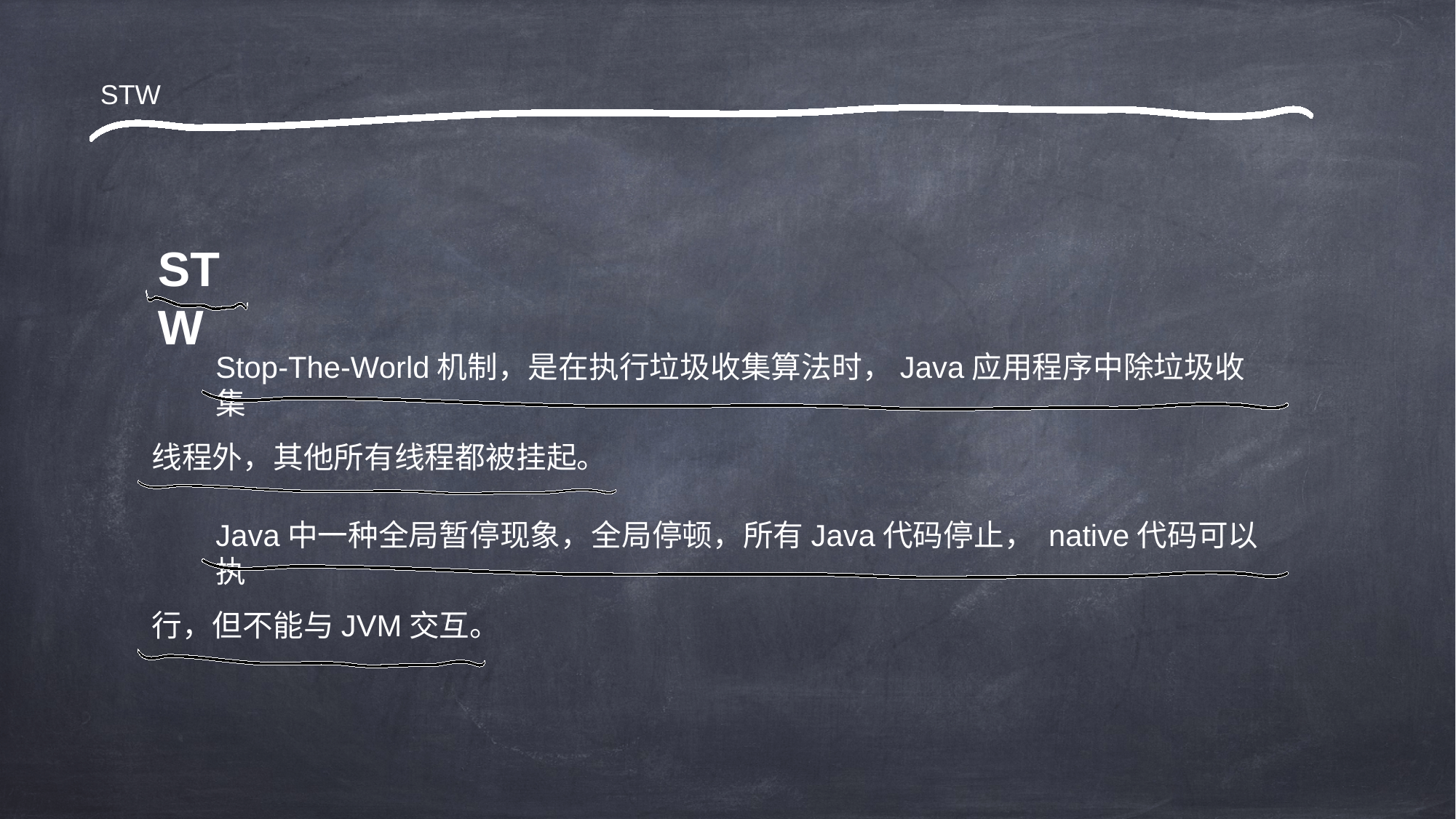

STW

STW

Stop-The-World机制，是在执行垃圾收集算法时，Java应用程序中除垃圾收集

线程外，其他所有线程都被挂起。

Java中一种全局暂停现象，全局停顿，所有Java代码停止， native代码可以执

行，但不能与JVM交互。